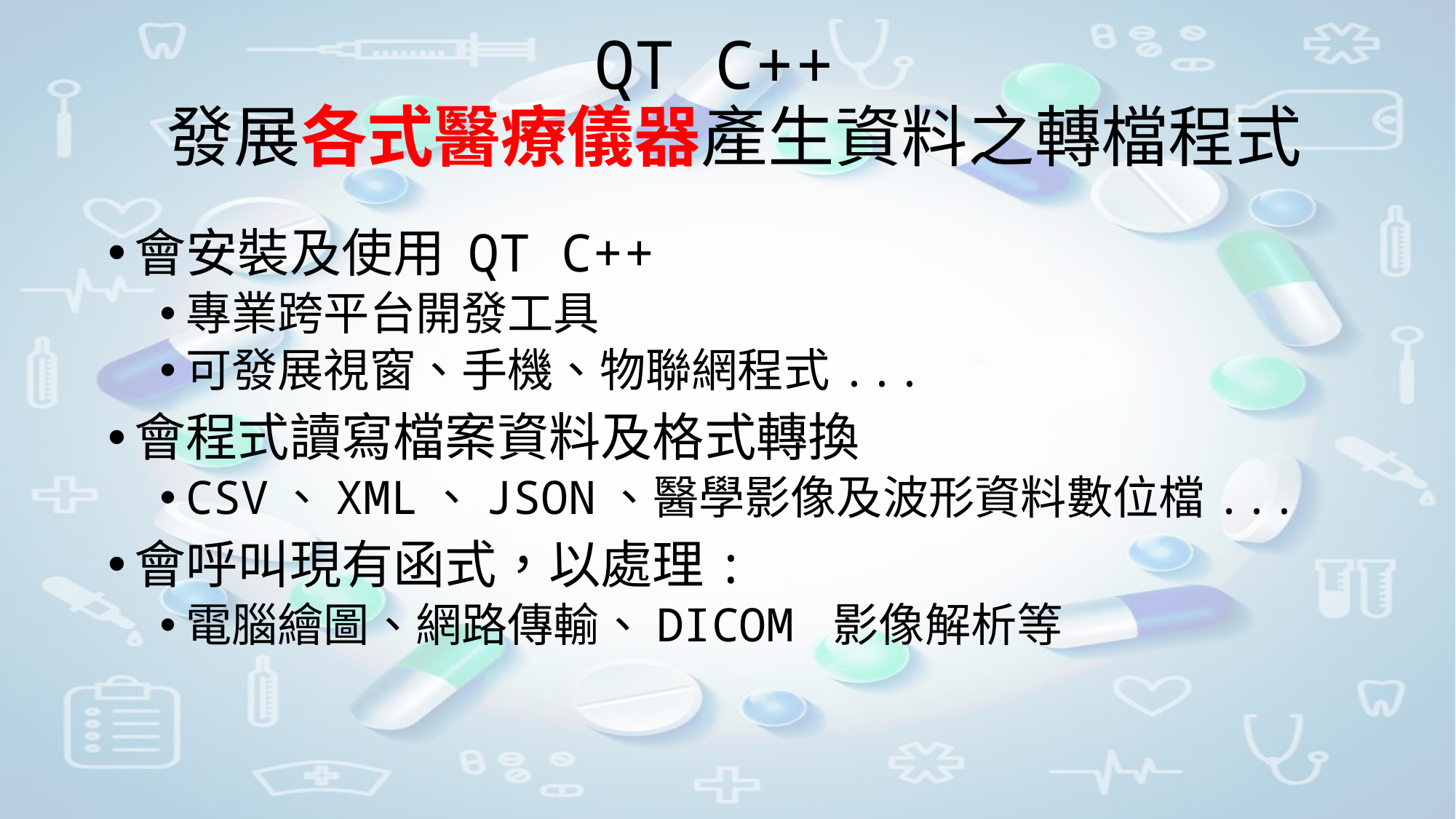

# QT C++ 發展各式醫療儀器產生資料之轉檔程式

會安裝及使用 QT C++
專業跨平台開發工具
可發展視窗、手機、物聯網程式...
會程式讀寫檔案資料及格式轉換
CSV、XML、JSON、醫學影像及波形資料數位檔...
會呼叫現有函式，以處理:
電腦繪圖、網路傳輸、DICOM 影像解析等